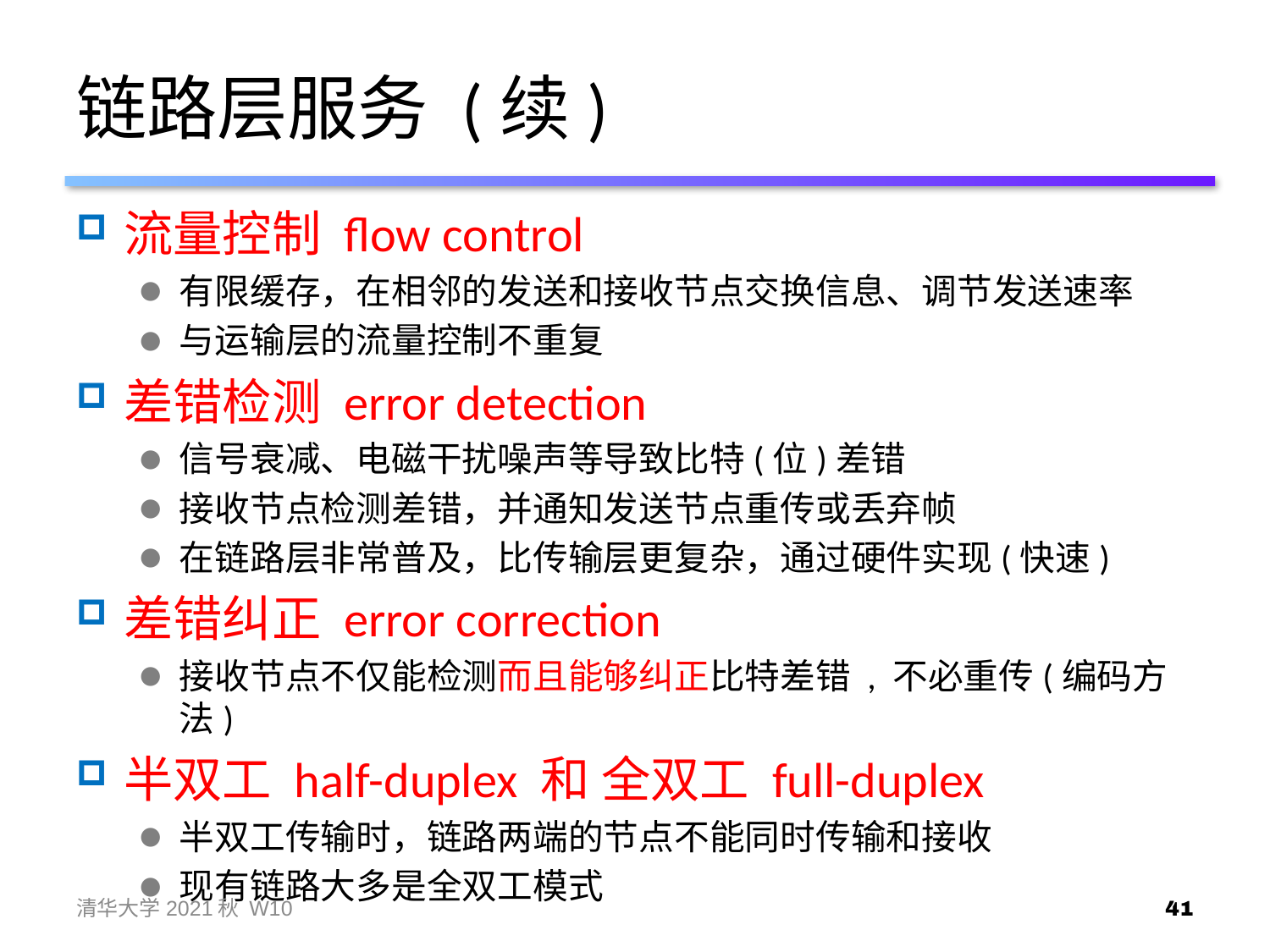

# 链路层服务 (续)
流量控制 flow control
有限缓存，在相邻的发送和接收节点交换信息、调节发送速率
与运输层的流量控制不重复
差错检测 error detection
信号衰减、电磁干扰噪声等导致比特(位)差错
接收节点检测差错，并通知发送节点重传或丢弃帧
在链路层非常普及，比传输层更复杂，通过硬件实现(快速)
差错纠正 error correction
接收节点不仅能检测而且能够纠正比特差错 , 不必重传(编码方法)
半双工 half-duplex 和 全双工 full-duplex
半双工传输时，链路两端的节点不能同时传输和接收
现有链路大多是全双工模式
清华大学2021秋 W10
41